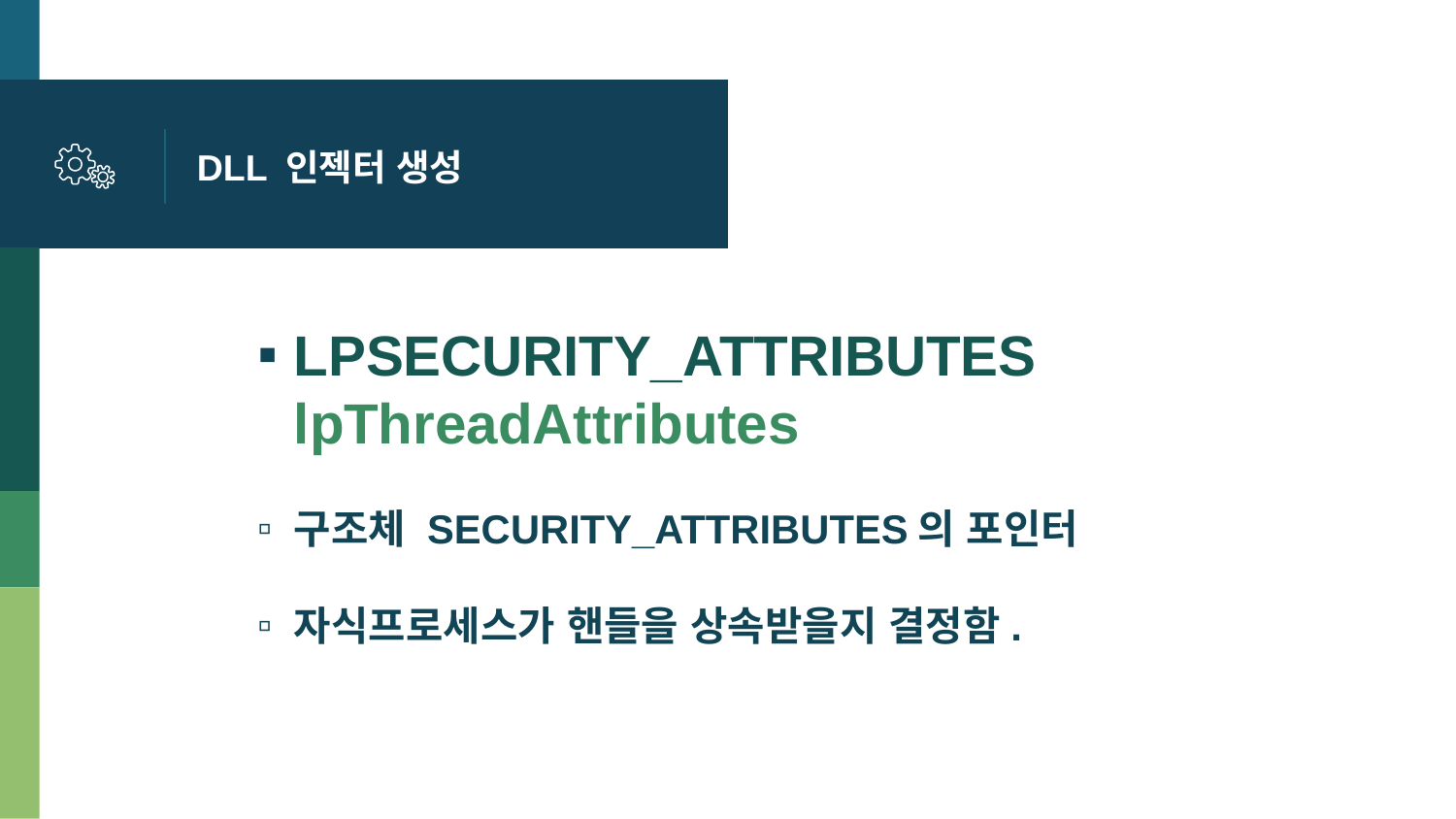

# DLL 인젝터 생성

LPSECURITY_ATTRIBUTES lpThreadAttributes

구조체 SECURITY_ATTRIBUTES의 포인터

자식프로세스가 핸들을 상속받을지 결정함.